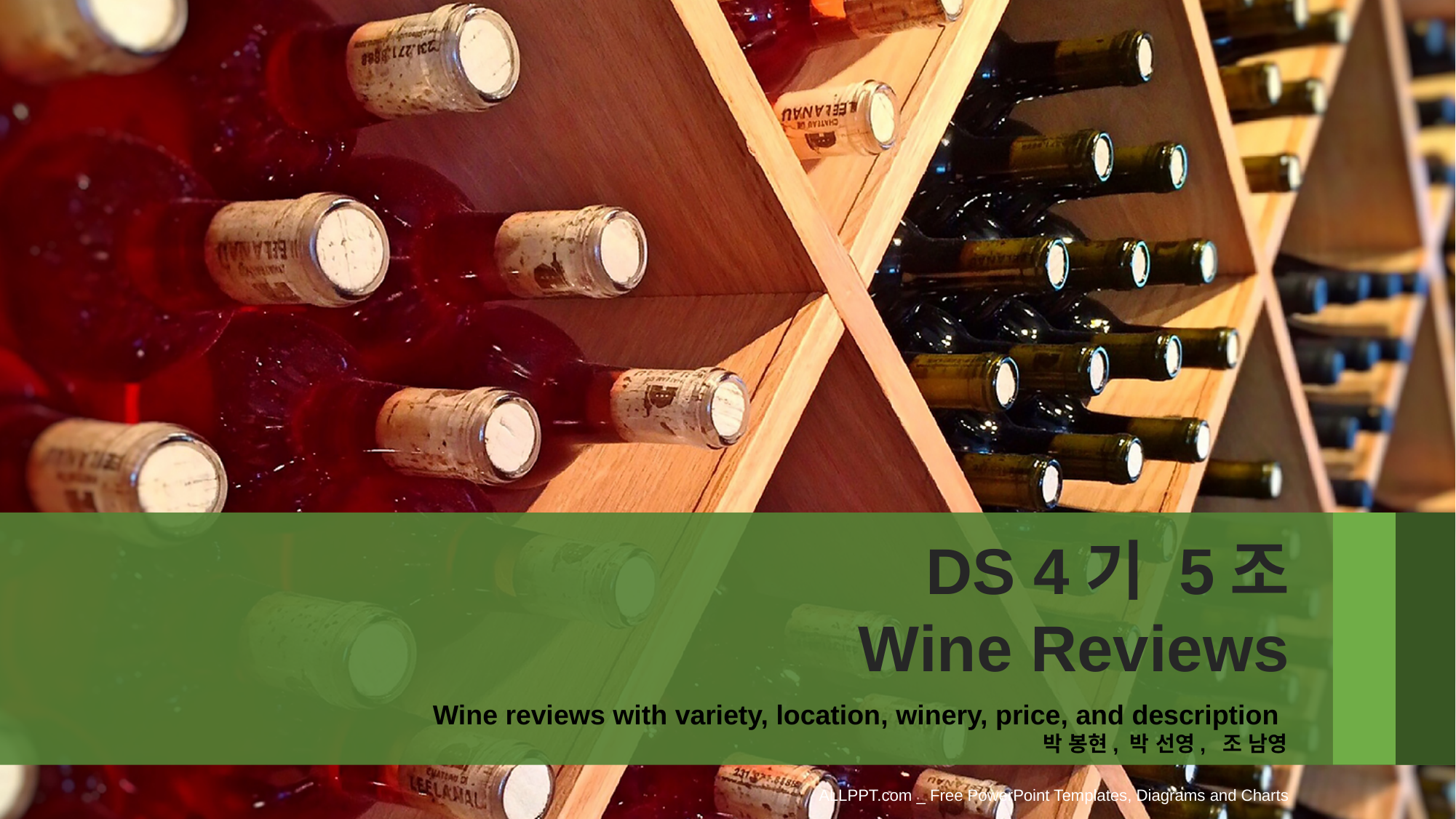

DS 4기 5조
Wine Reviews
Wine reviews with variety, location, winery, price, and description
박 봉현, 박 선영,  조 남영
ALLPPT.com _ Free PowerPoint Templates, Diagrams and Charts